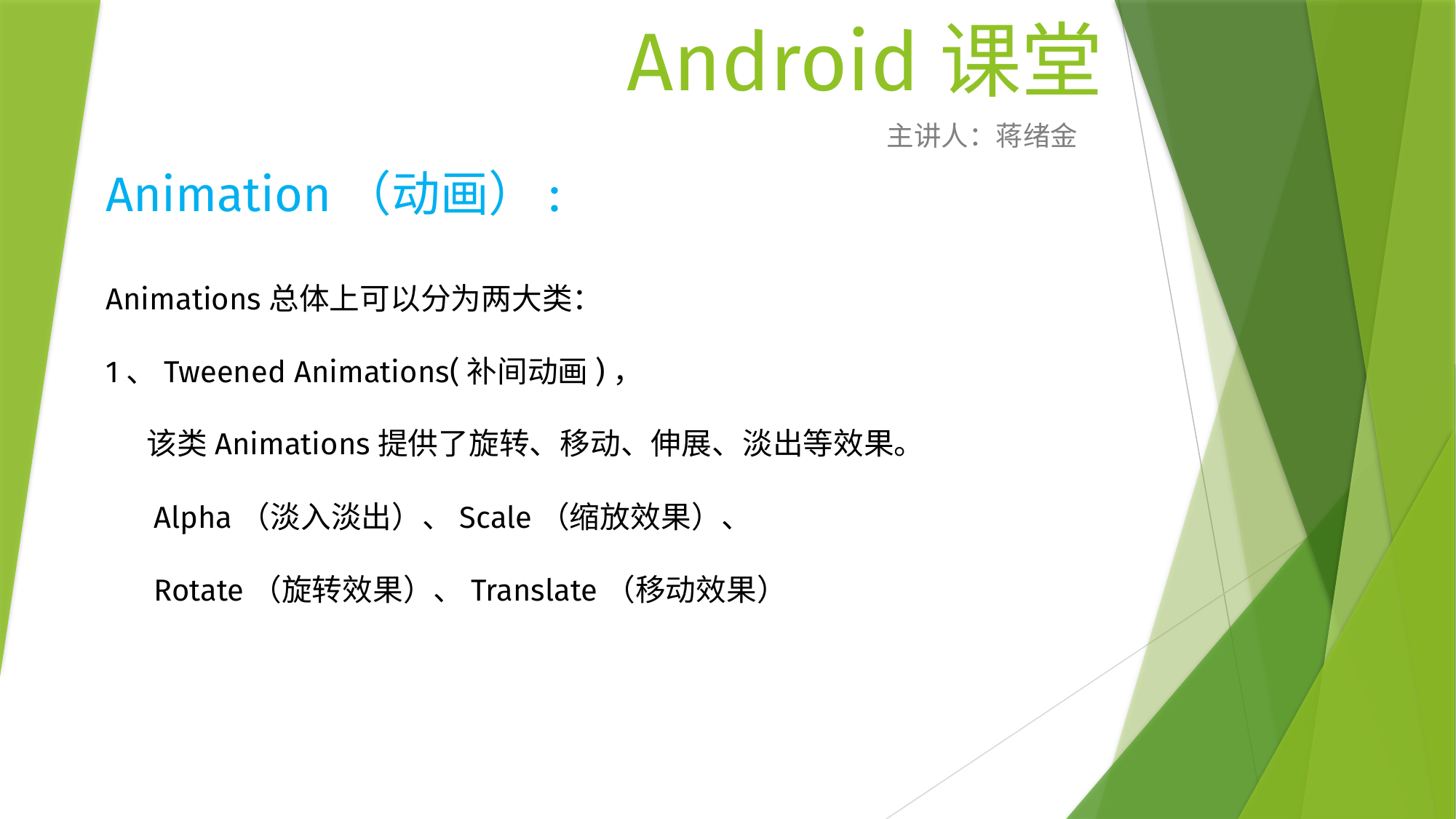

# Android课堂
主讲人：蒋绪金
Animation（动画）:

Animations总体上可以分为两大类：

1、Tweened Animations(补间动画)，

     该类Animations提供了旋转、移动、伸展、淡出等效果。

      Alpha（淡入淡出）、Scale（缩放效果）、

      Rotate（旋转效果）、Translate（移动效果）